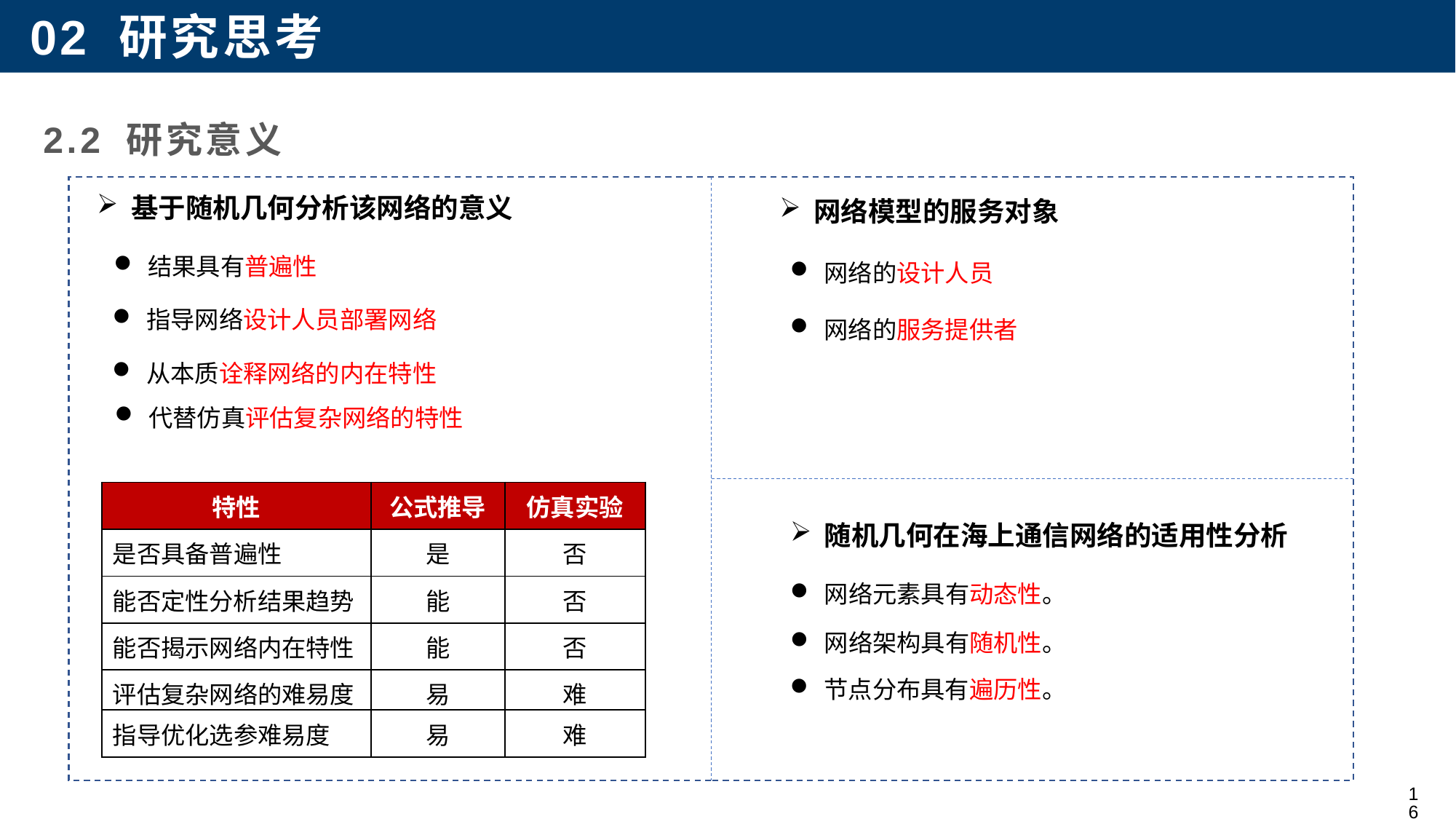

02 研究思考
2.2 研究意义

基于随机几何分析该网络的意义
网络模型的服务对象
结果具有普遍性
网络的设计人员
指导网络设计人员部署网络
网络的服务提供者
从本质诠释网络的内在特性
代替仿真评估复杂网络的特性
| 特性 | 公式推导 | 仿真实验 |
| --- | --- | --- |
| 是否具备普遍性 | 是 | 否 |
| 能否定性分析结果趋势 | 能 | 否 |
| 能否揭示网络内在特性 | 能 | 否 |
| 评估复杂网络的难易度 | 易 | 难 |
| 指导优化选参难易度 | 易 | 难 |
随机几何在海上通信网络的适用性分析
网络元素具有动态性。
网络架构具有随机性。
节点分布具有遍历性。
16